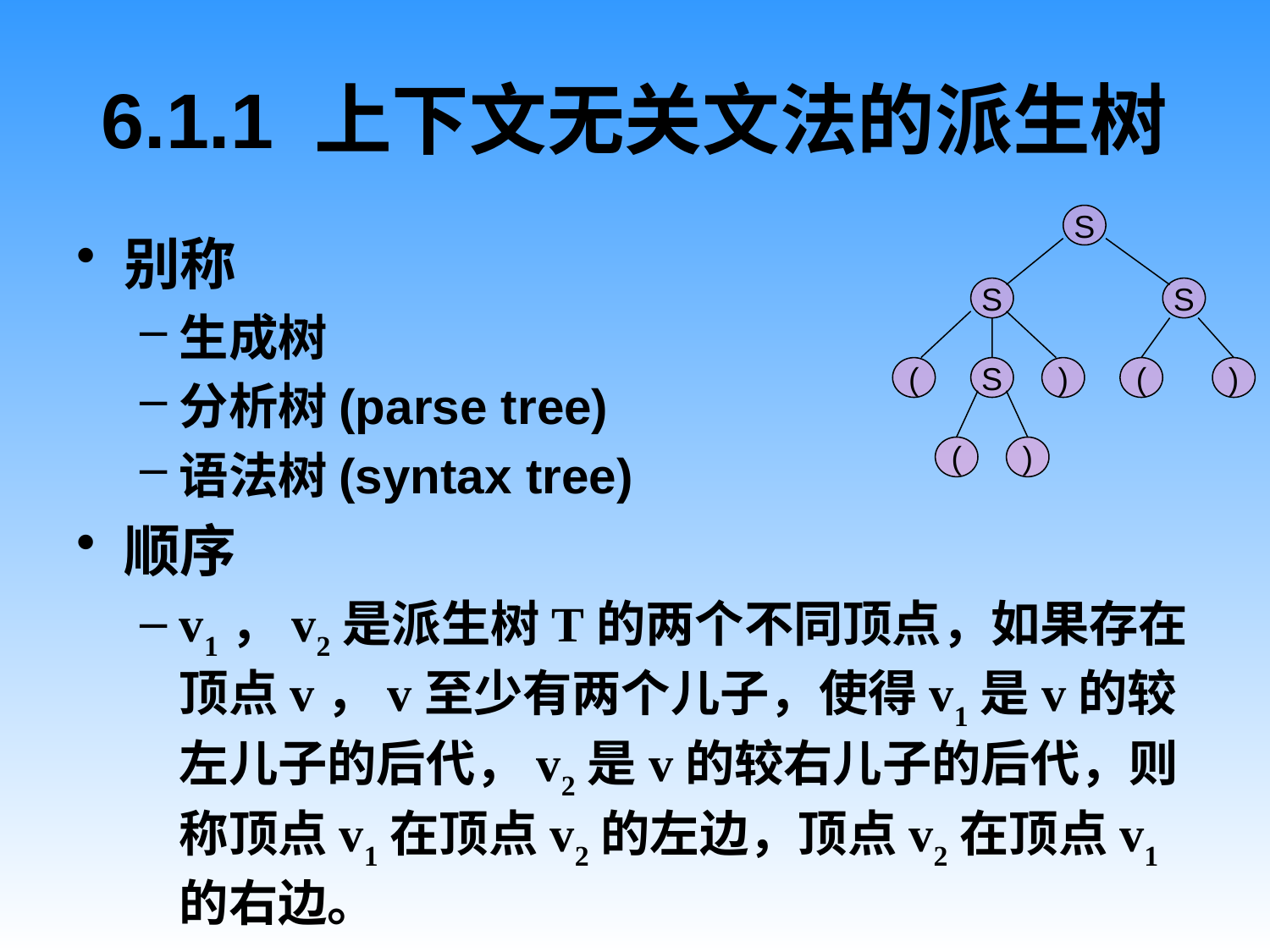

# 6.1.1 上下文无关文法的派生树
S

S
S

(
S
)

(
)

(
)
别称
生成树
分析树(parse tree)
语法树(syntax tree)
顺序
v1，v2是派生树T的两个不同顶点，如果存在顶点v，v至少有两个儿子，使得v1是v的较左儿子的后代，v2是v的较右儿子的后代，则称顶点v1在顶点v2的左边，顶点v2在顶点v1的右边。

10